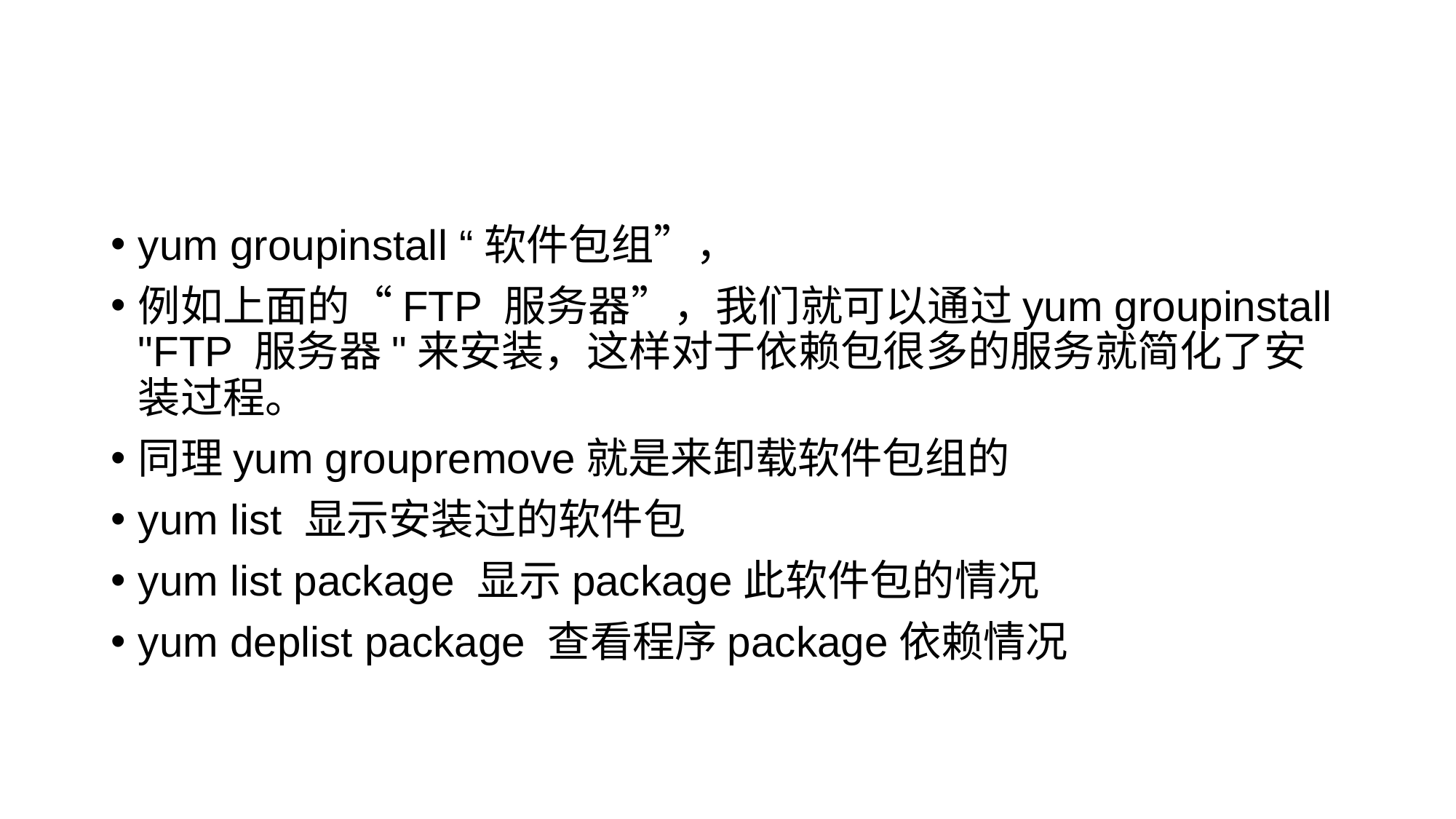

#
yum groupinstall “软件包组”，
例如上面的“FTP 服务器”，我们就可以通过yum groupinstall "FTP 服务器"来安装，这样对于依赖包很多的服务就简化了安装过程。
同理yum groupremove就是来卸载软件包组的
yum list 显示安装过的软件包
yum list package 显示package此软件包的情况
yum deplist package 查看程序package依赖情况